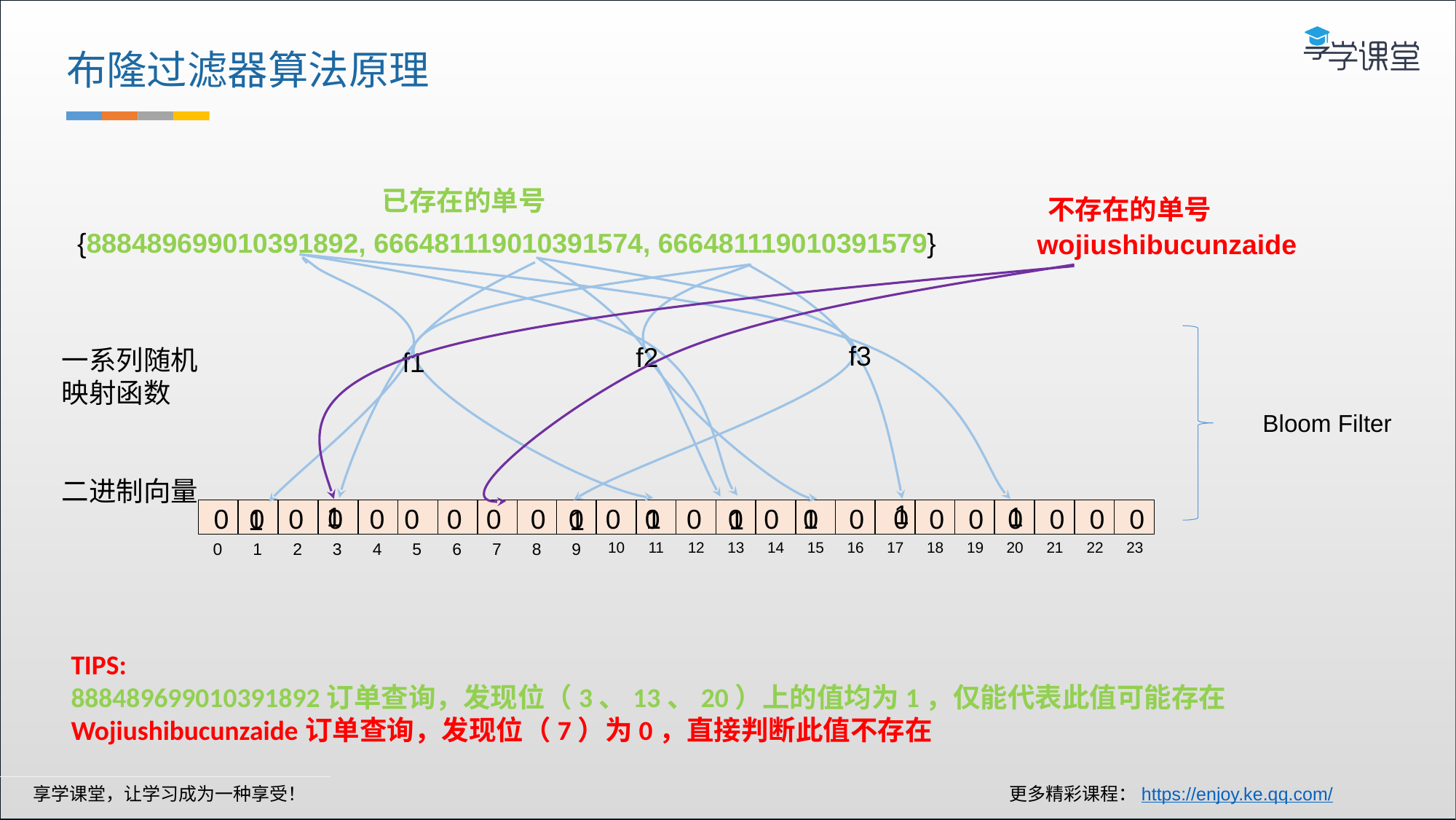

布隆过滤器算法原理

已存在的单号
不存在的单号
{888489699010391892, 666481119010391574, 666481119010391579}
wojiushibucunzaide

f3
f2
一系列随机
映射函数

二进制向量
f1
Bloom Filter
1
1
1
1
0
0
0
0
0
0
0
0
0
0
0
0
1
0
0
0
0
0
0
0
0
0
0
0
0
1
1
1

0
1
2
3
4
5
6
7
8
9
10
11
12
13
14
15
16
17
18
19
20
21
22
23
TIPS:
888489699010391892订单查询，发现位（3、13、20）上的值均为1，仅能代表此值可能存在
Wojiushibucunzaide订单查询，发现位（7）为0，直接判断此值不存在